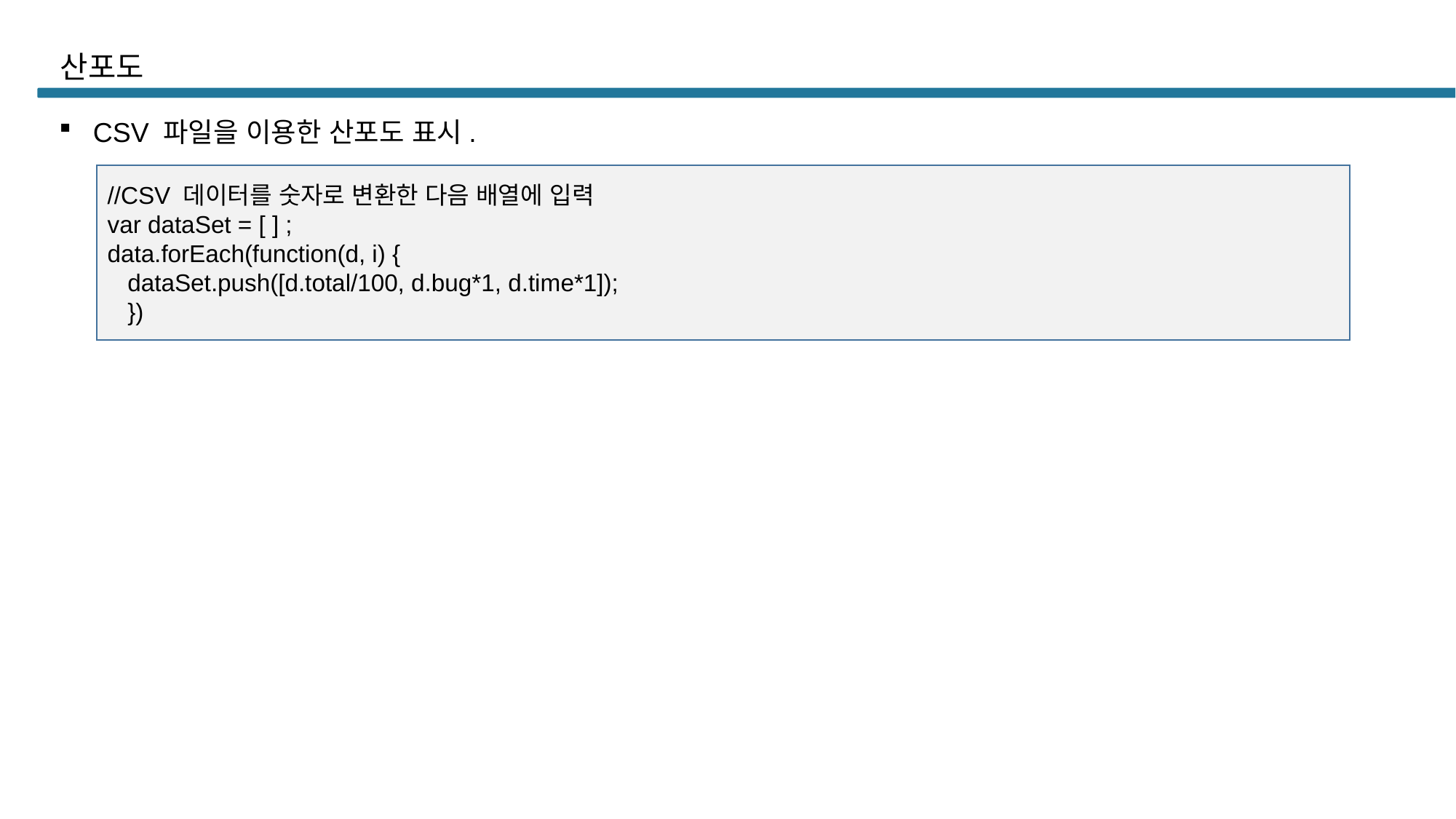

# 산포도
CSV 파일을 이용한 산포도 표시.
//CSV 데이터를 숫자로 변환한 다음 배열에 입력
var dataSet = [ ] ;
data.forEach(function(d, i) {
   dataSet.push([d.total/100, d.bug*1, d.time*1]);
   })